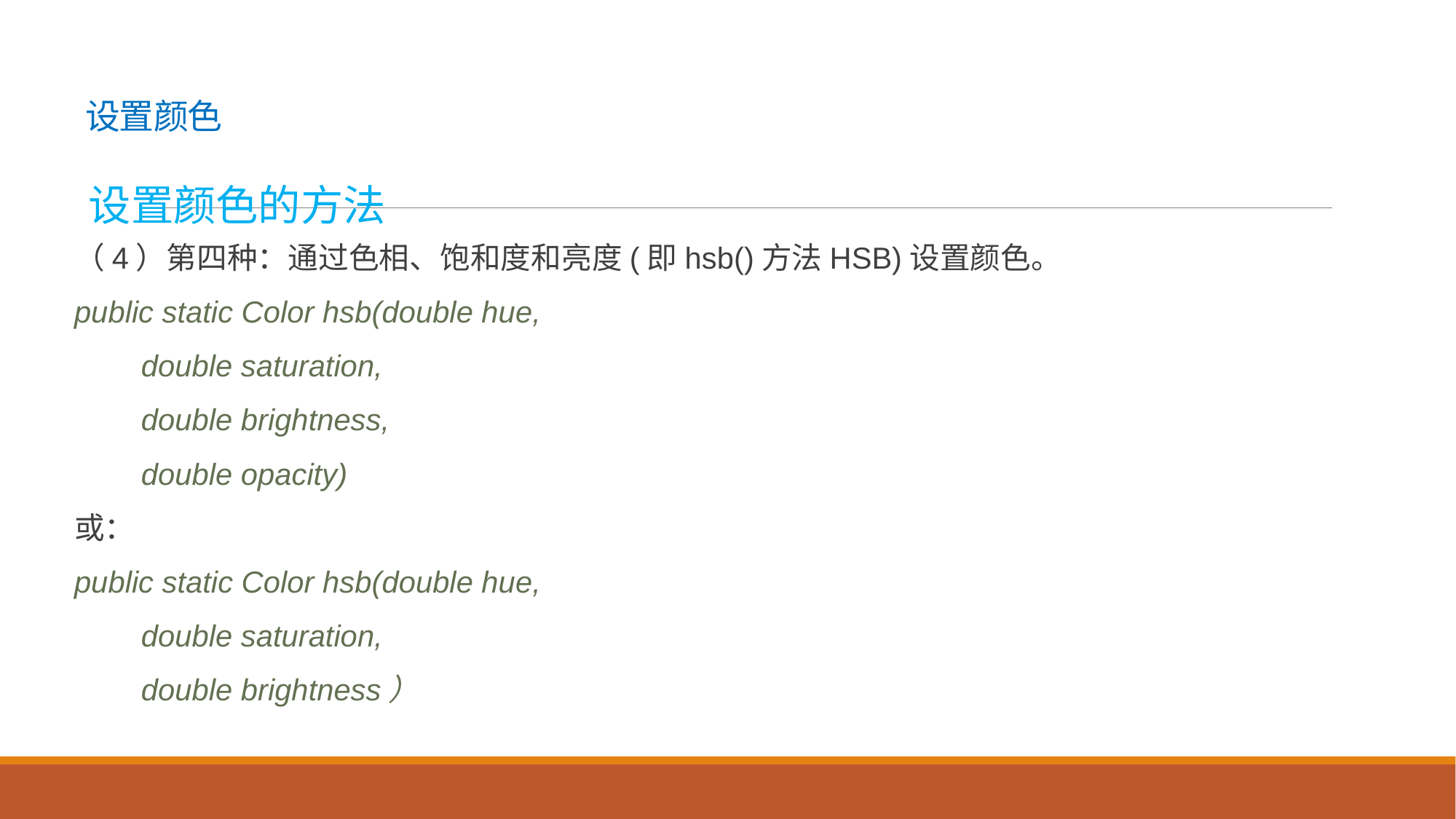

# 设置颜色
设置颜色的方法
（4）第四种：通过色相、饱和度和亮度(即hsb()方法HSB)设置颜色。
public static Color hsb(double hue,
        double saturation,
        double brightness,
        double opacity)
或：
public static Color hsb(double hue,
        double saturation,
        double brightness）